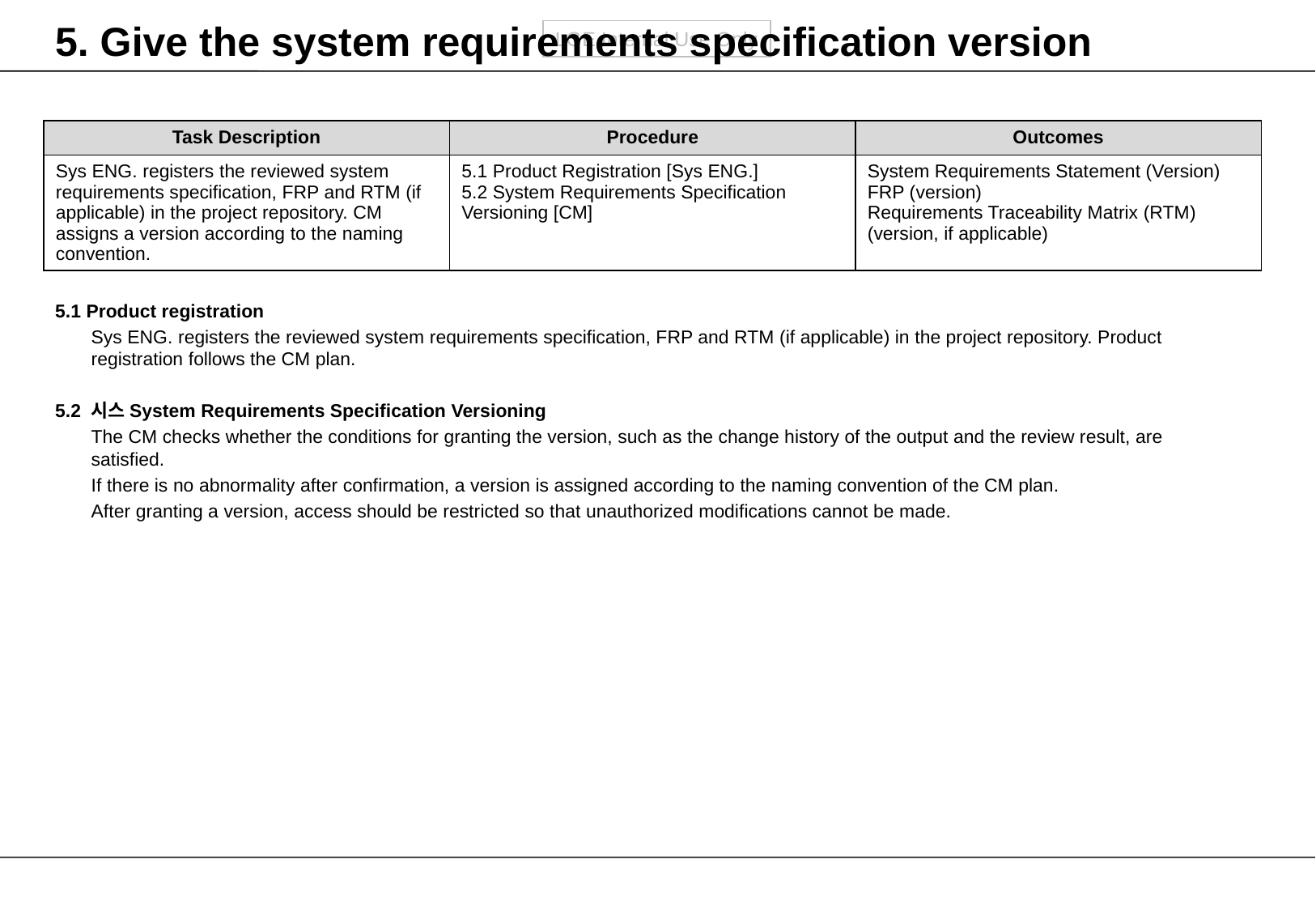

# 5. Give the system requirements specification version
| Task Description | Procedure | Outcomes |
| --- | --- | --- |
| Sys ENG. registers the reviewed system requirements specification, FRP and RTM (if applicable) in the project repository. CM assigns a version according to the naming convention. | 5.1 Product Registration [Sys ENG.] 5.2 System Requirements Specification Versioning [CM] | System Requirements Statement (Version) FRP (version) Requirements Traceability Matrix (RTM) (version, if applicable) |
5.1 Product registration
Sys ENG. registers the reviewed system requirements specification, FRP and RTM (if applicable) in the project repository. Product registration follows the CM plan.

5.2 시스System Requirements Specification Versioning
The CM checks whether the conditions for granting the version, such as the change history of the output and the review result, are satisfied.
If there is no abnormality after confirmation, a version is assigned according to the naming convention of the CM plan.
After granting a version, access should be restricted so that unauthorized modifications cannot be made.